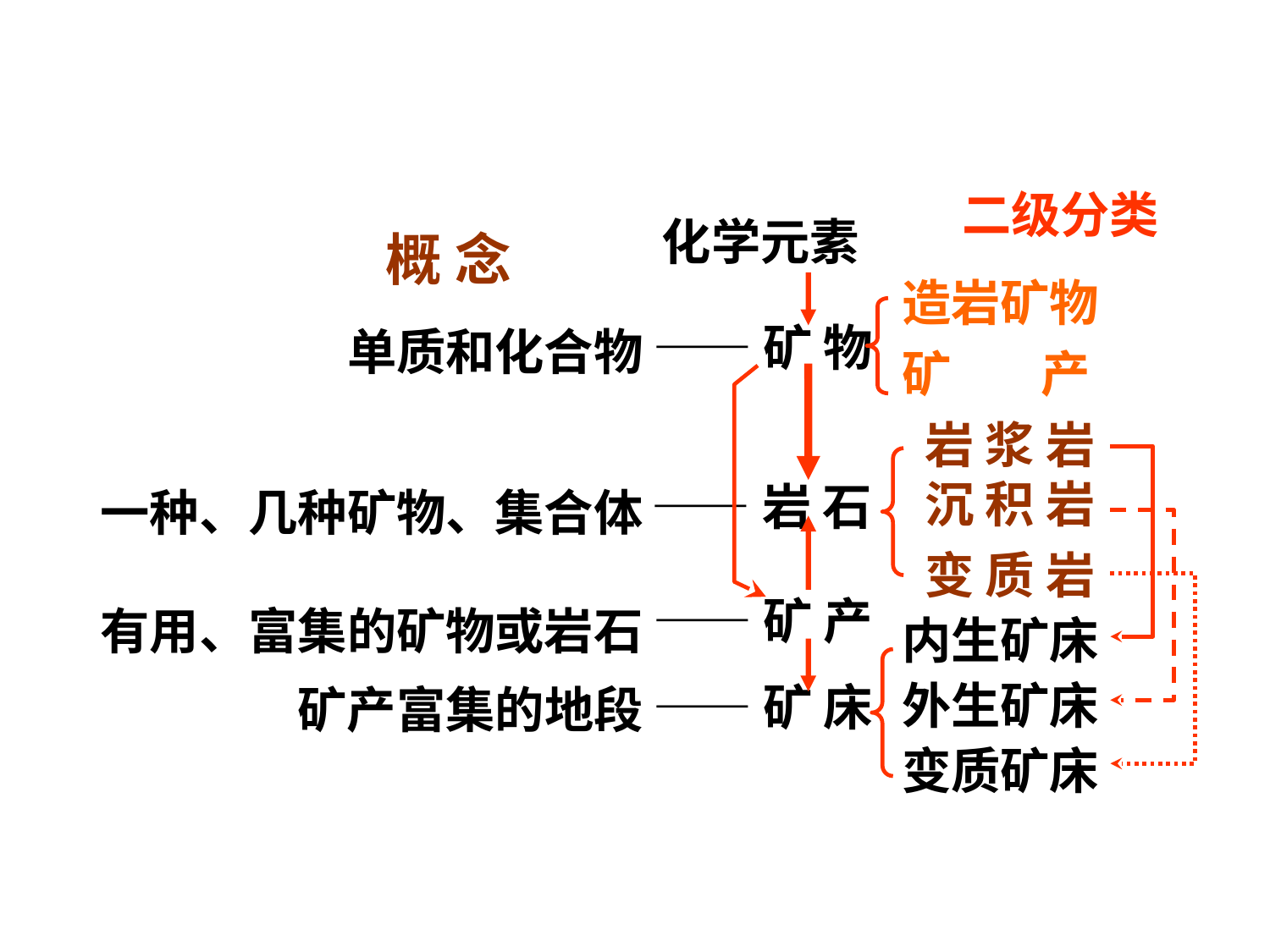

二级分类
化学元素
——矿 物
——岩 石
——矿 产
——矿 床
概 念
造岩矿物
矿        产
 岩 浆 岩
 沉 积 岩
 变 质 岩
内生矿床
外生矿床
变质矿床

单质和化合物

一种、几种矿物、集合体

有用、富集的矿物或岩石

矿产富集的地段